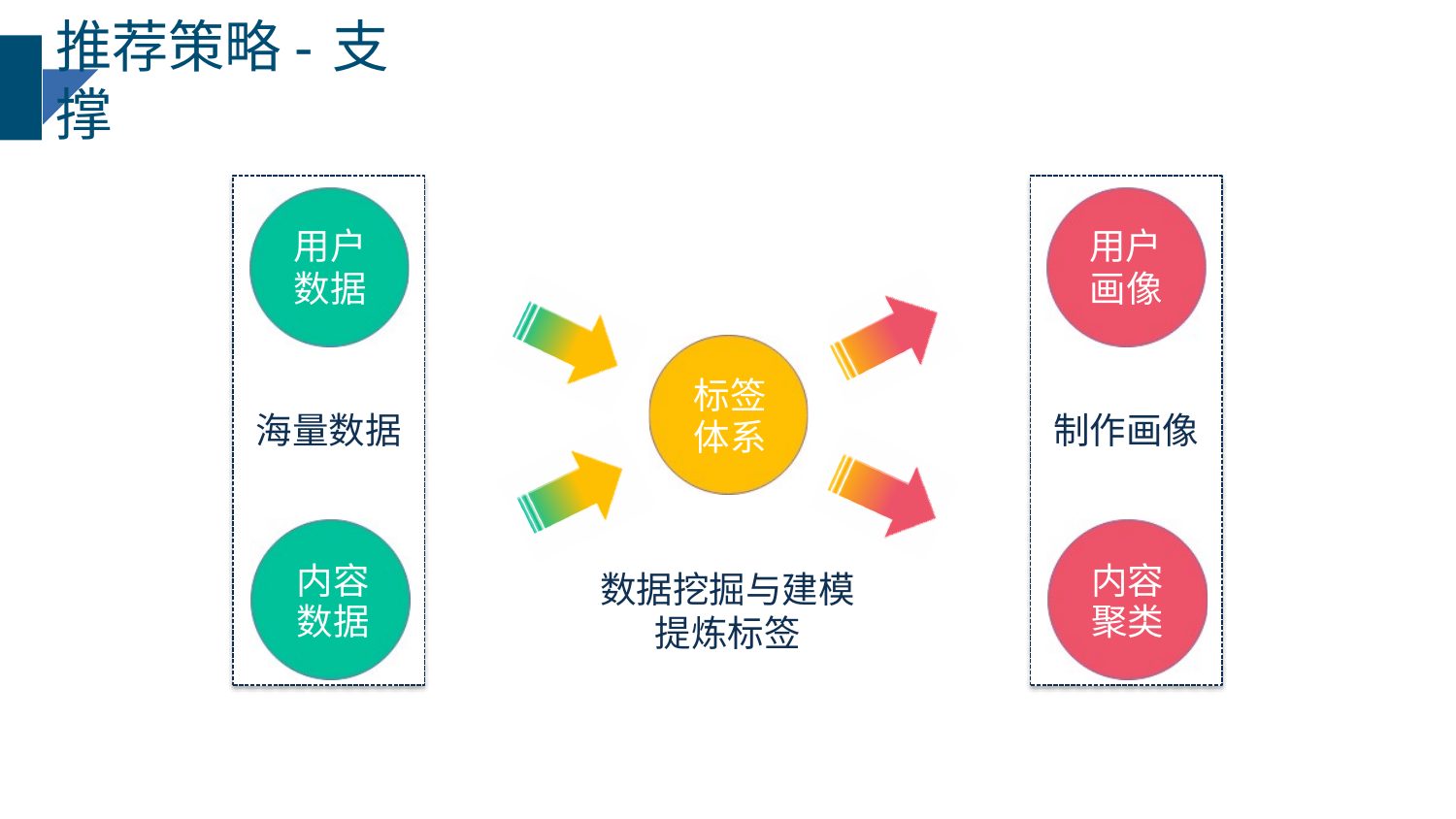

# 推荐策略-支撑

用户
数据
用户
画像

标签 体系
海量数据
制作画像

内容 数据
内容 聚类
数据挖掘与建模 提炼标签